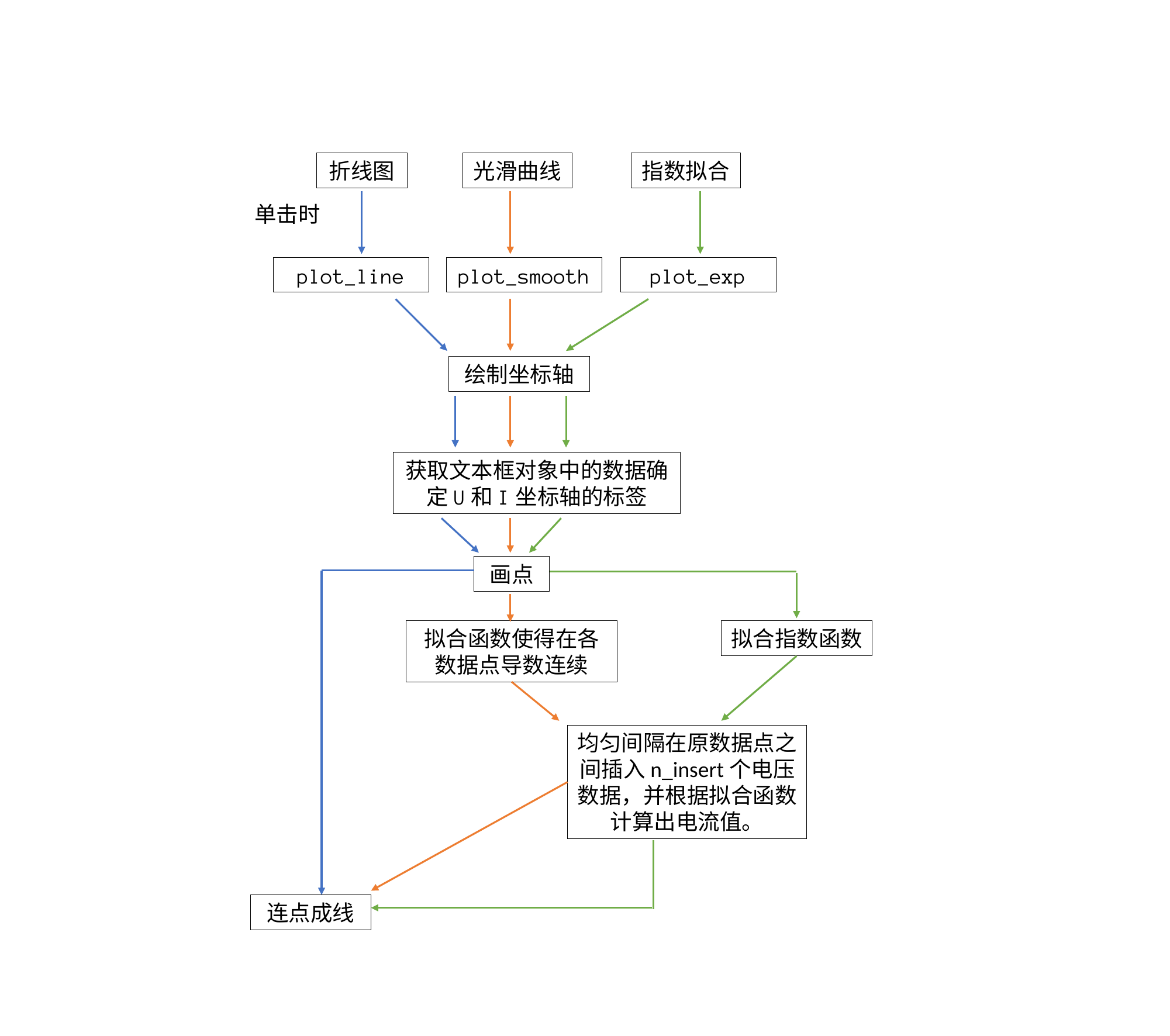

折线图
光滑曲线
指数拟合
单击时
plot_line
plot_smooth
plot_exp
绘制坐标轴
获取文本框对象中的数据确定U和I坐标轴的标签
画点
拟合函数使得在各数据点导数连续
拟合指数函数
均匀间隔在原数据点之间插入n_insert个电压数据，并根据拟合函数计算出电流值。
连点成线